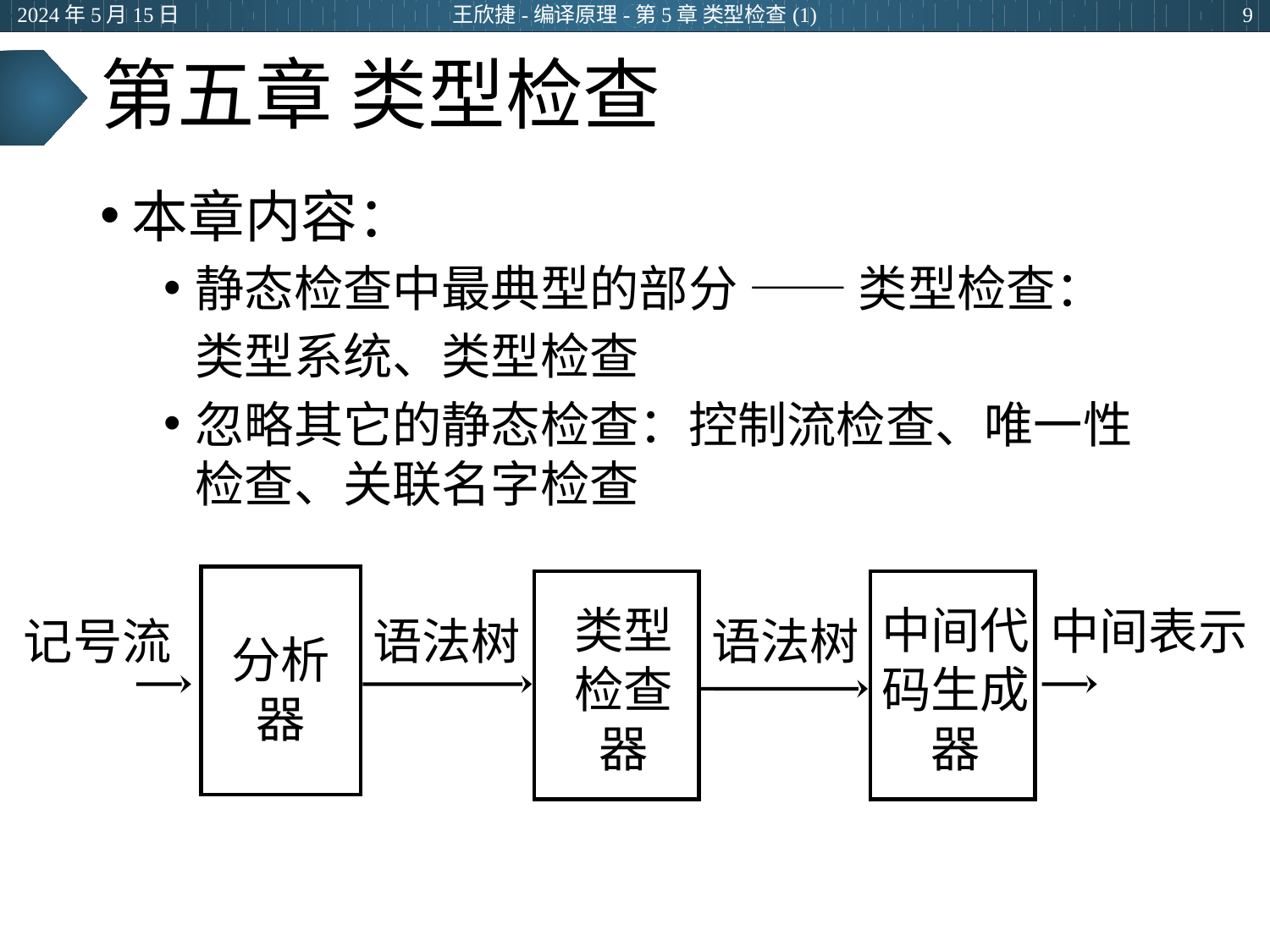

2024年5月15日
王欣捷-编译原理-第5章 类型检查(1)
9
# 第五章 类型检查
本章内容：
静态检查中最典型的部分 —— 类型检查：
	类型系统、类型检查
忽略其它的静态检查：控制流检查、唯一性检查、关联名字检查
分析
器
类型
检查
器
中间代码生成
器
中间表示
记号流
语法树
语法树